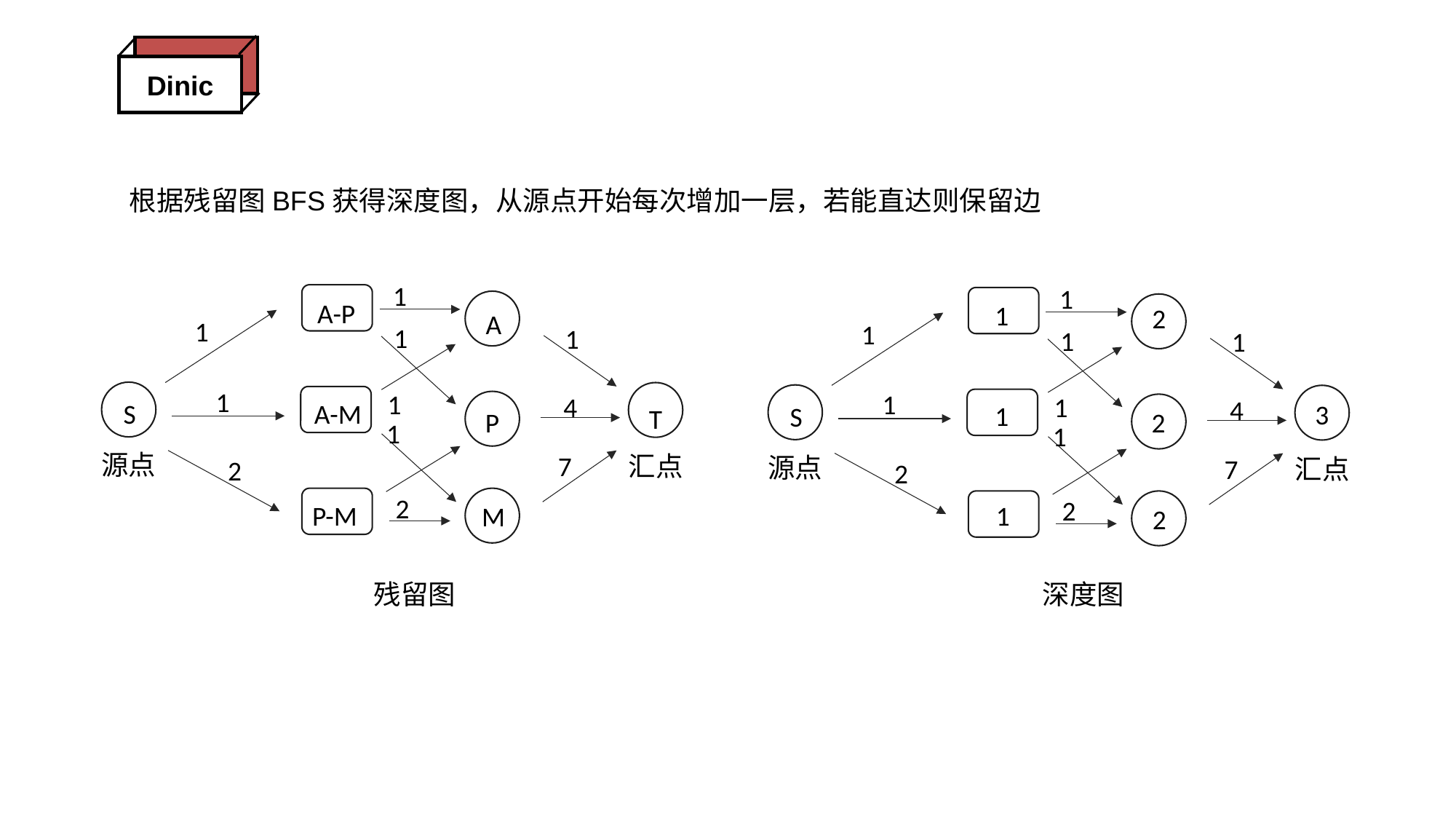

Dinic
根据残留图BFS获得深度图，从源点开始每次增加一层，若能直达则保留边
1

A-P

A
1
1
1
1
1

4

S
A-M

T
P
1
源点
汇点
7
2
2

P-M
M
1

1

2
1
1
1
1
1

4

3
1
S

2
1
源点
汇点
7
2
2

1
2
残留图
深度图